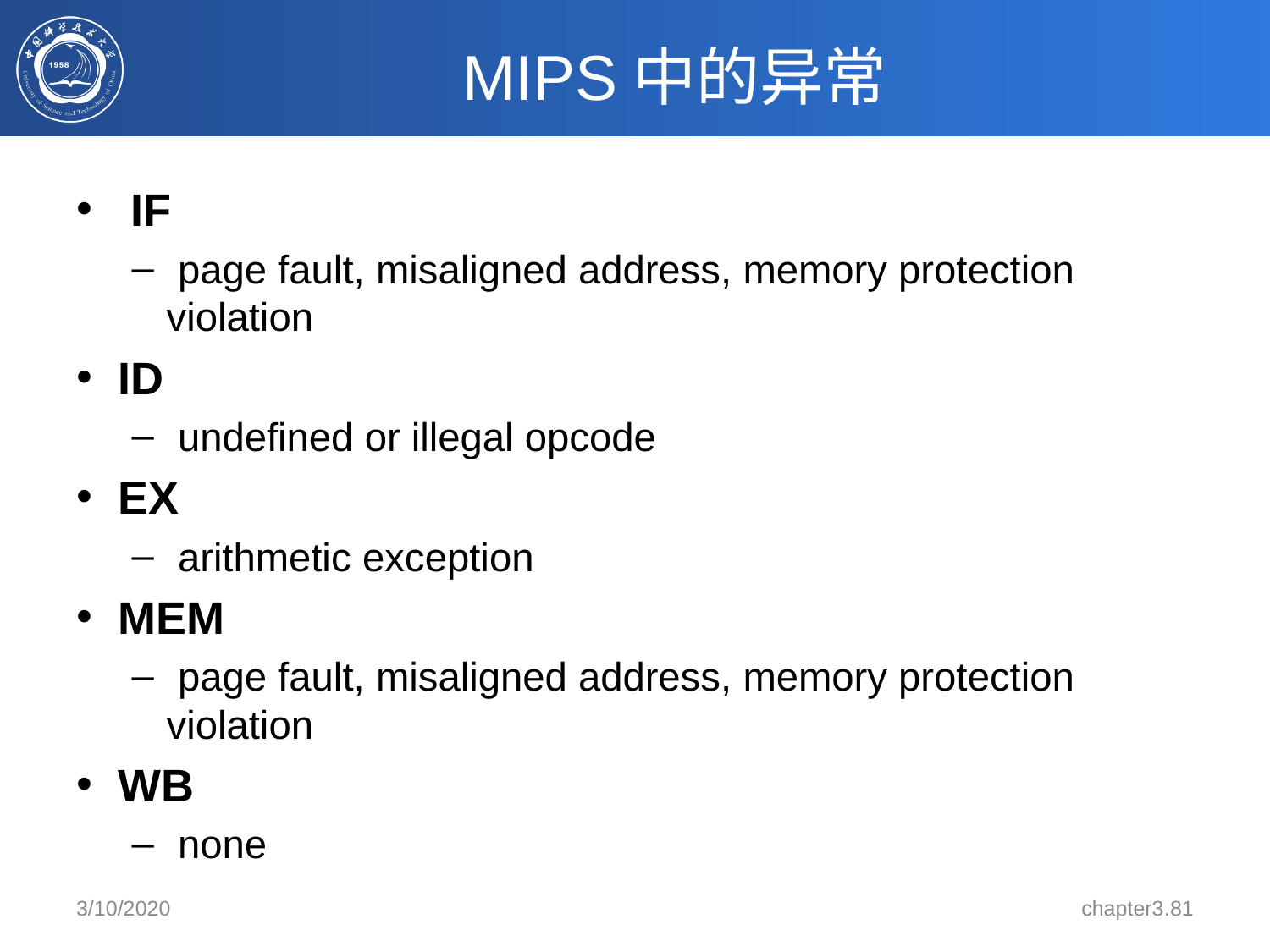

# MIPS中的异常
 IF
 page fault, misaligned address, memory protection violation
ID
 undefined or illegal opcode
EX
 arithmetic exception
MEM
 page fault, misaligned address, memory protection violation
WB
 none
3/10/2020
chapter3.81